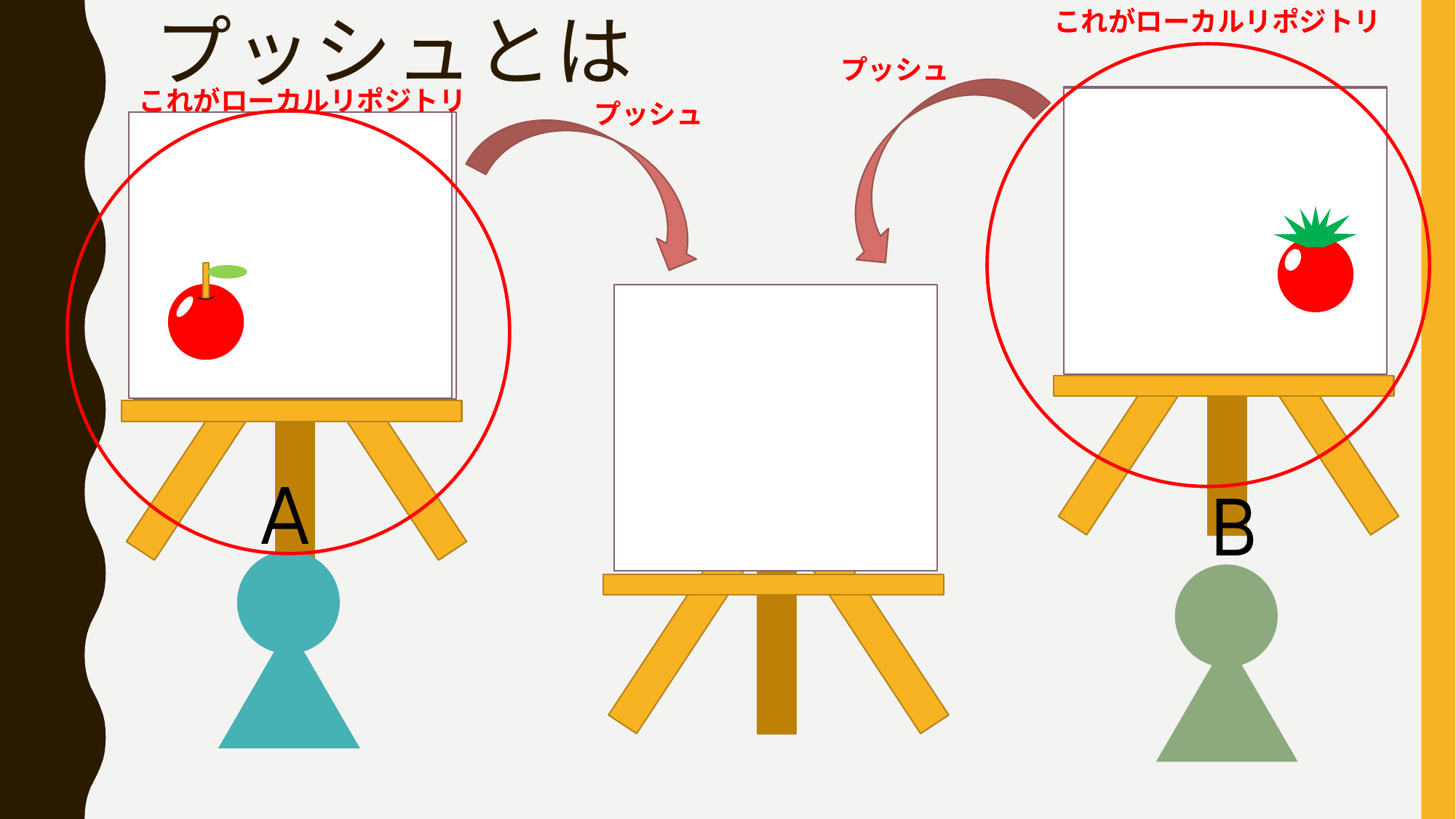

これがローカルリポジトリ
# プッシュとは

プッシュ

これがローカルリポジトリ

プッシュ

A

B